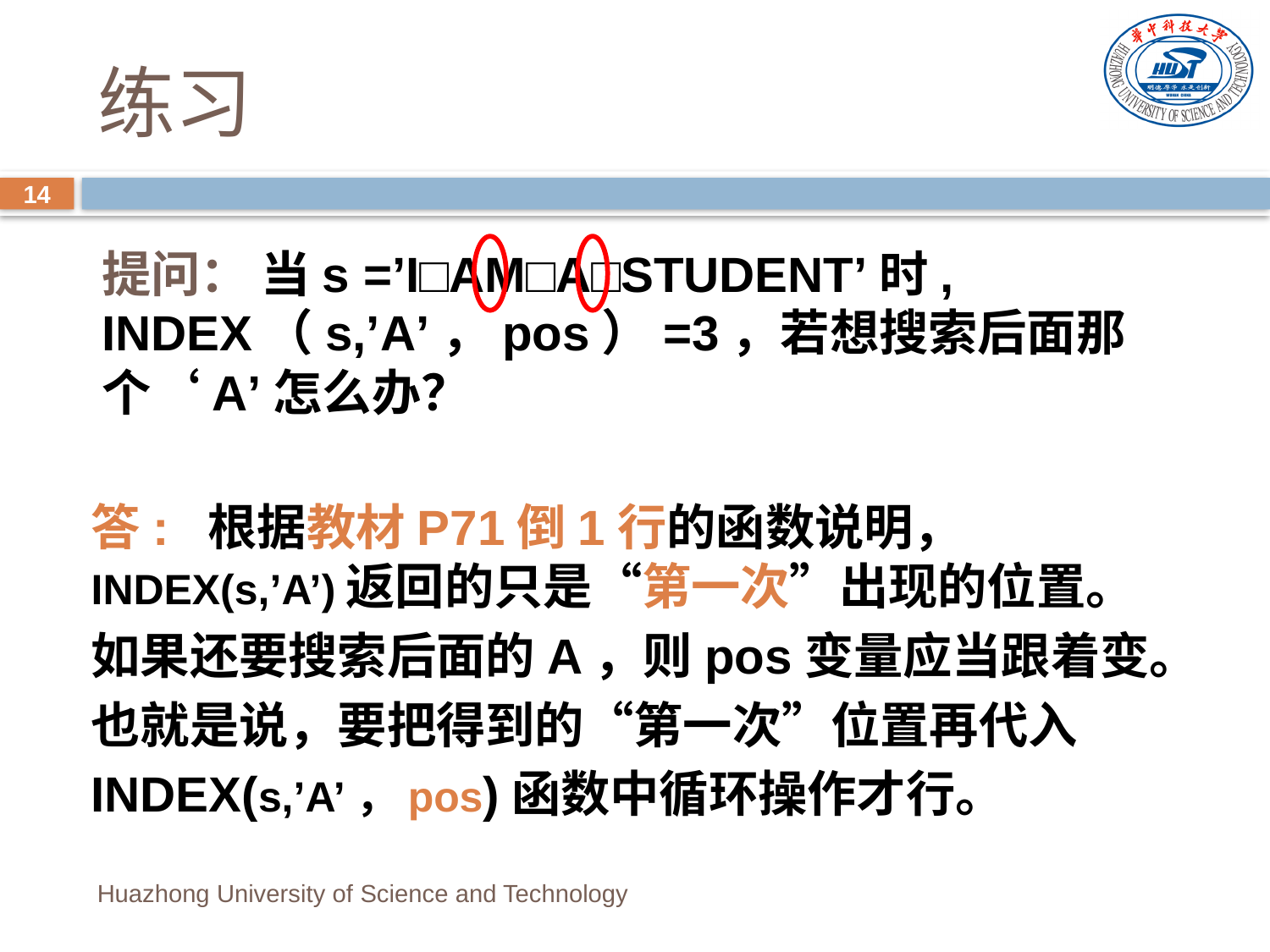

# 练习
14
提问： 当s =’I□AM□A□STUDENT’时,
INDEX（s,’A’，pos）=3，若想搜索后面那个‘A’怎么办？

答:  根据教材P71倒1行的函数说明， INDEX(s,’A’)返回的只是“第一次”出现的位置。
如果还要搜索后面的A，则pos变量应当跟着变。
也就是说，要把得到的“第一次”位置再代入
INDEX(s,’A’，pos)函数中循环操作才行。
Huazhong University of Science and Technology